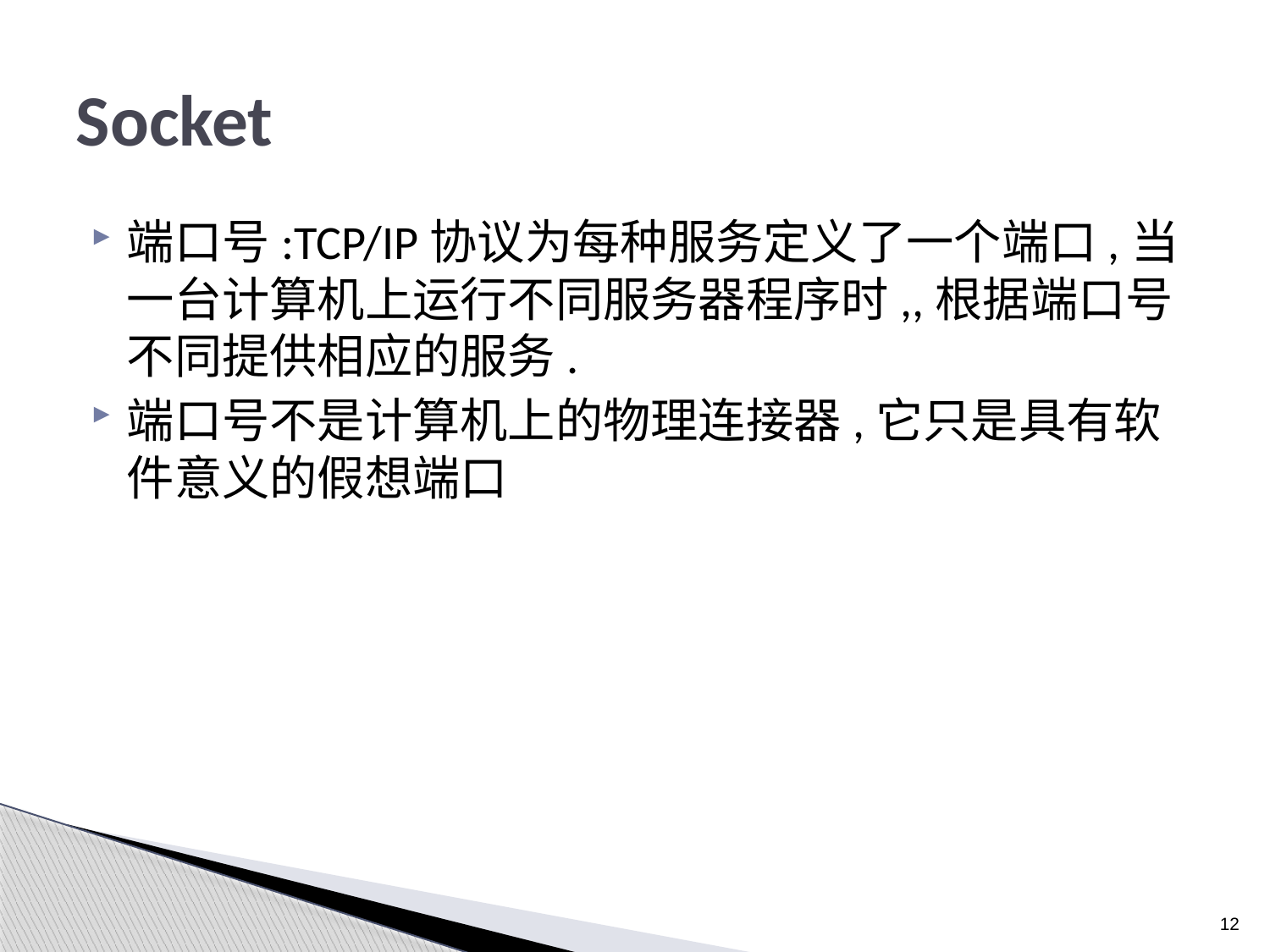

# Socket
端口号:TCP/IP协议为每种服务定义了一个端口,当一台计算机上运行不同服务器程序时,,根据端口号不同提供相应的服务.
端口号不是计算机上的物理连接器,它只是具有软件意义的假想端口
12